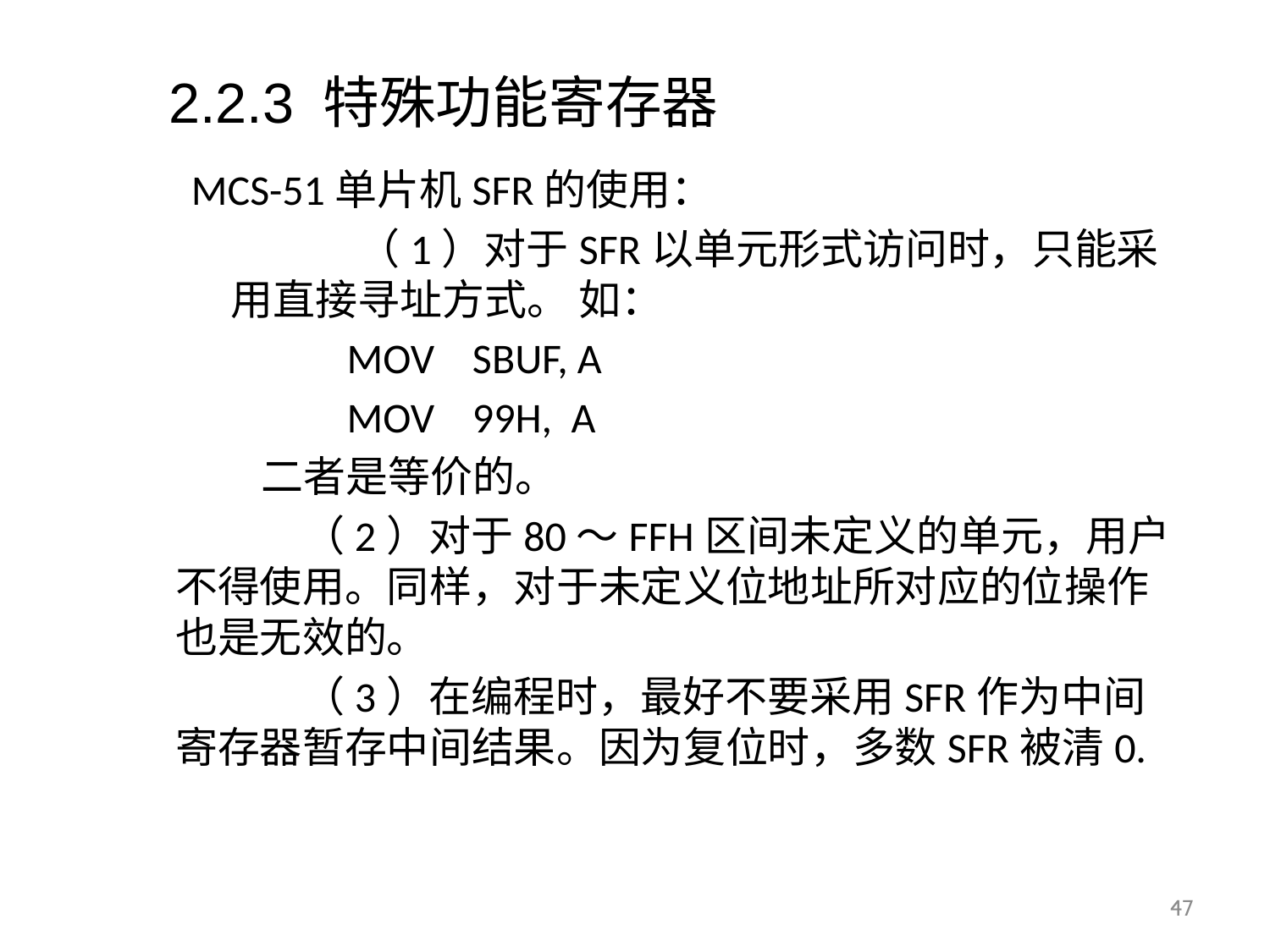

# 2.2.3 特殊功能寄存器
MCS-51单片机SFR的使用：
		（1）对于SFR以单元形式访问时，只能采用直接寻址方式。 如：
                       MOV    SBUF, A
                       MOV    99H,  A
             二者是等价的。
		（2）对于80～FFH区间未定义的单元，用户不得使用。同样，对于未定义位地址所对应的位操作也是无效的。
		（3）在编程时，最好不要采用SFR作为中间寄存器暂存中间结果。因为复位时，多数SFR被清0.
47